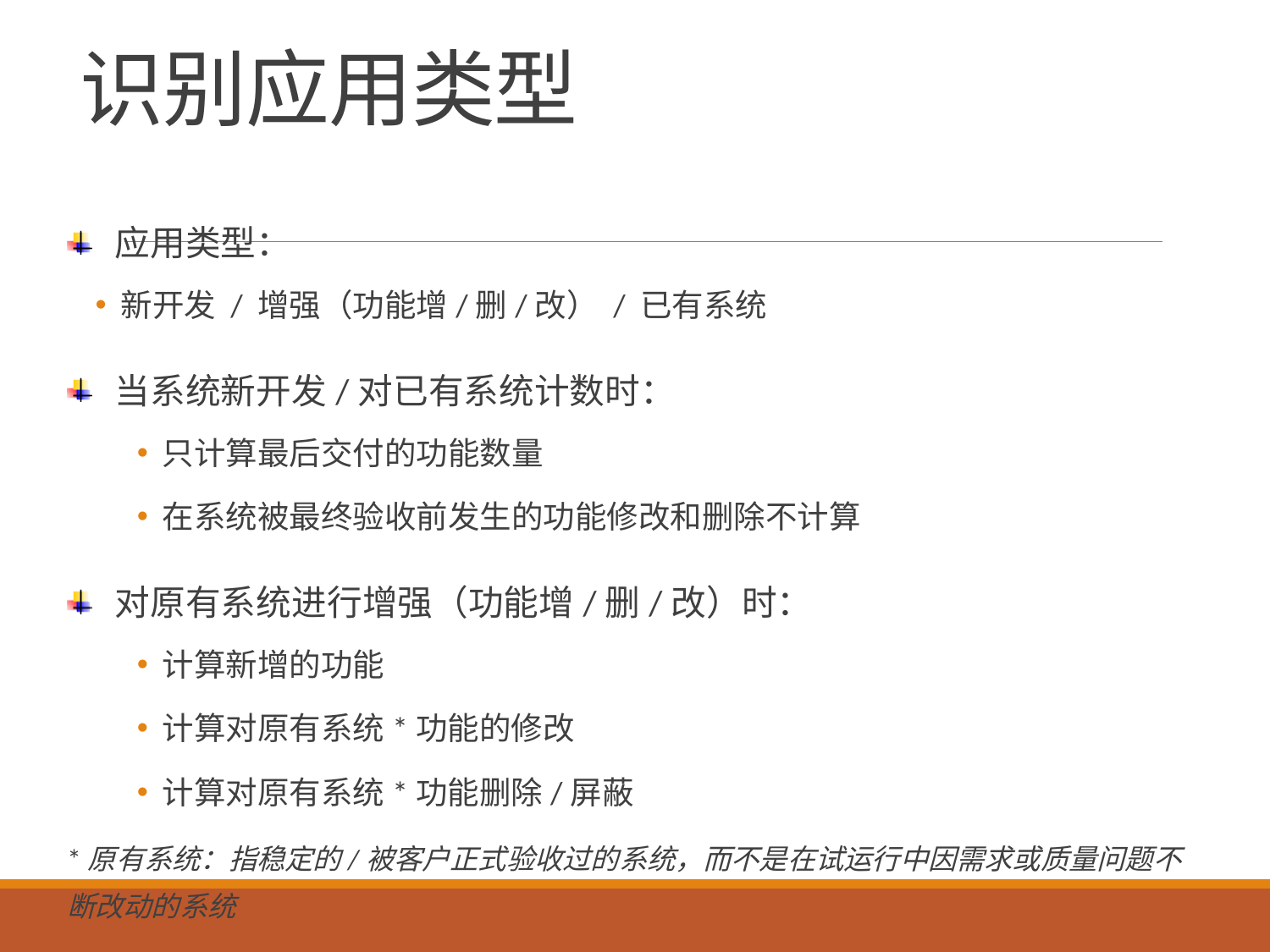

# 识别应用类型
应用类型：
新开发 / 增强（功能增/删/改） / 已有系统
当系统新开发/对已有系统计数时：
只计算最后交付的功能数量
在系统被最终验收前发生的功能修改和删除不计算
对原有系统进行增强（功能增/删/改）时：
计算新增的功能
计算对原有系统*功能的修改
计算对原有系统*功能删除/屏蔽
*原有系统：指稳定的/被客户正式验收过的系统，而不是在试运行中因需求或质量问题不断改动的系统